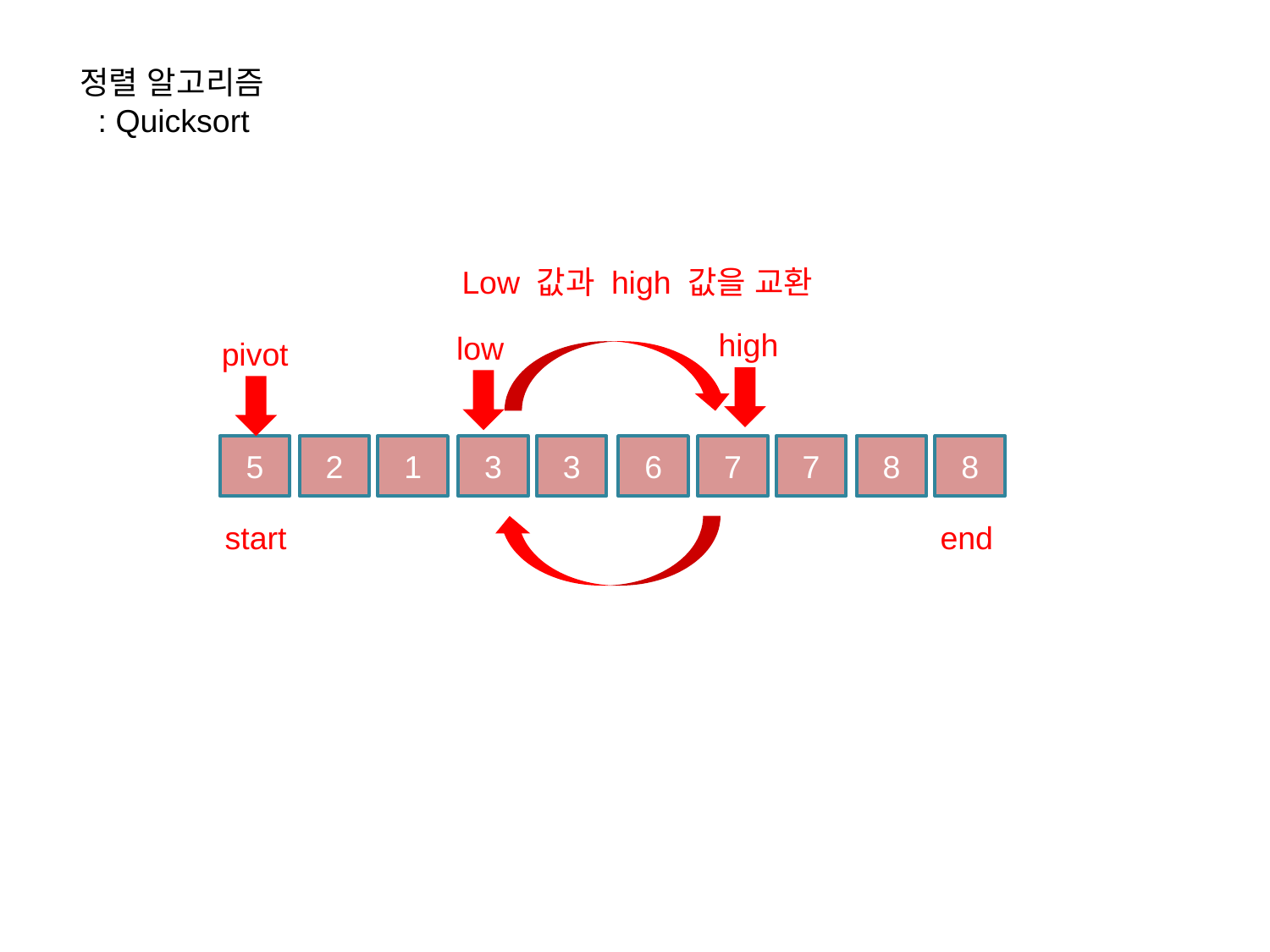

정렬 알고리즘
  : Quicksort
Low 값과 high 값을 교환
high

low

pivot

5
2
1
3
3
6
7
7
8
8
start
end